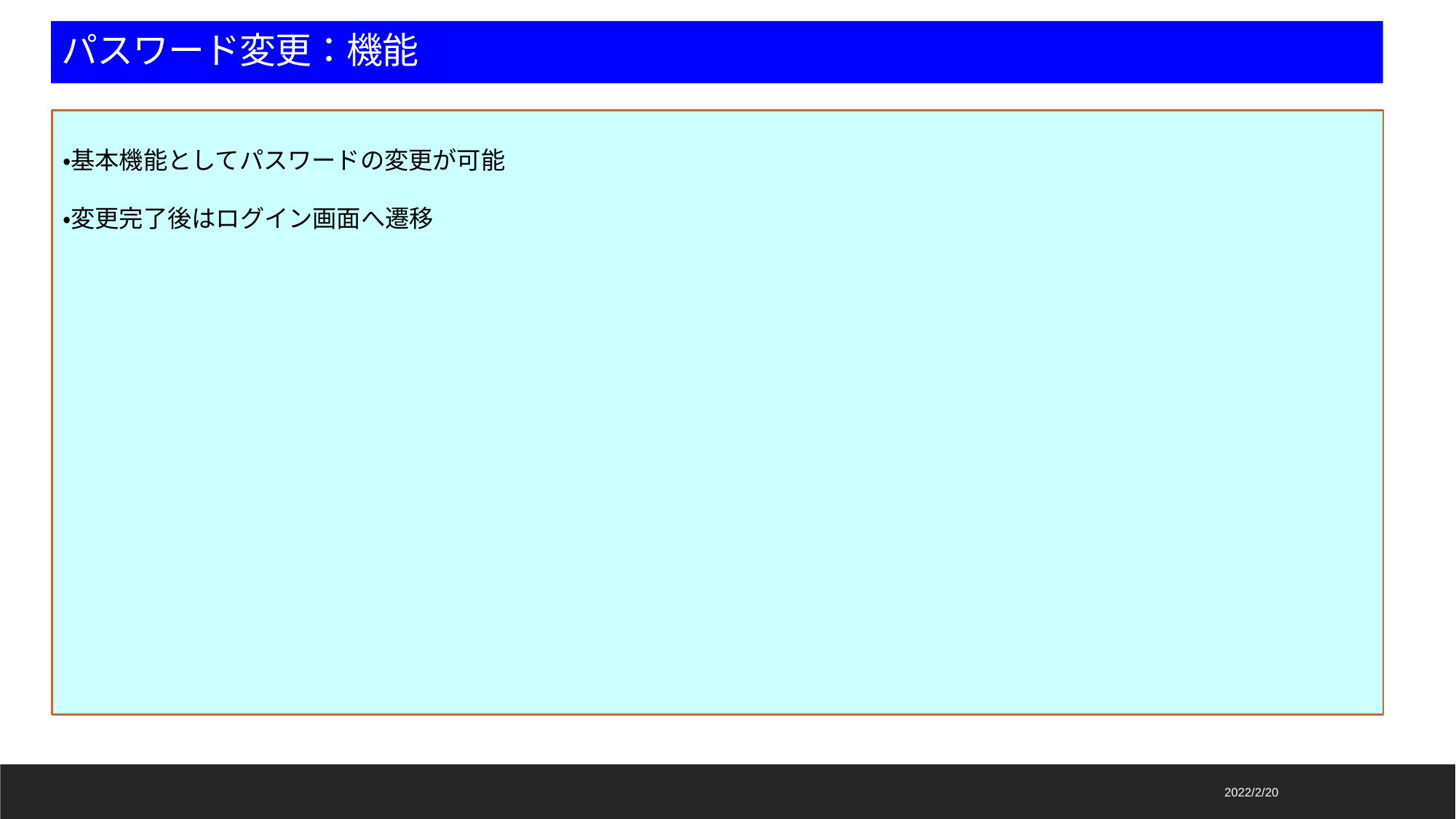

パスワード変更：機能

・基本機能としてパスワードの変更が可能

・変更完了後はログイン画面へ遷移
2022/2/20